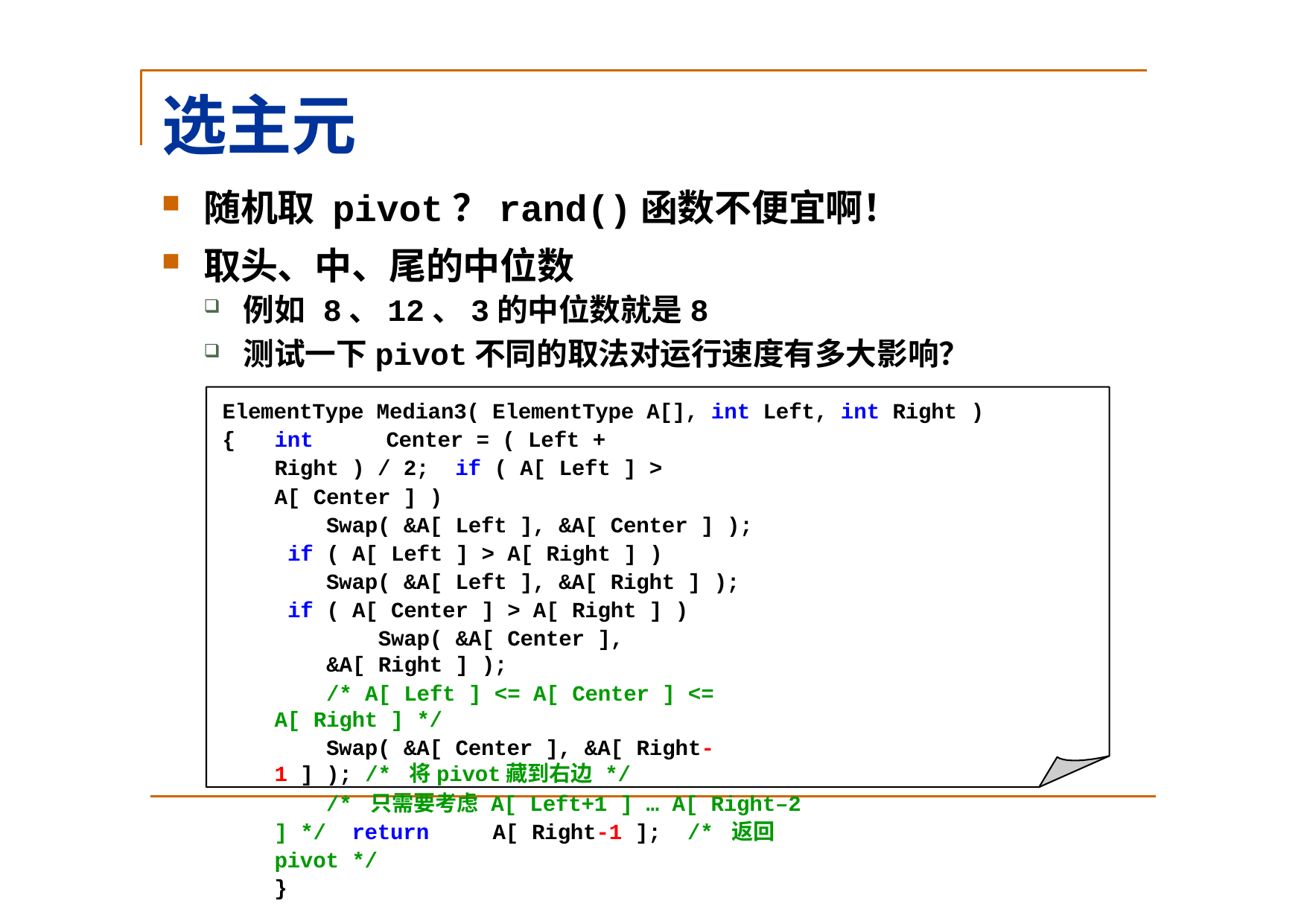

# 选主元
随机取 pivot？rand()函数不便宜啊！
取头、中、尾的中位数
例如 8、12、3的中位数就是8
测试一下pivot不同的取法对运行速度有多大影响？
ElementType Median3( ElementType A[], int Left, int Right )
{	int	Center = ( Left + Right ) / 2;  if ( A[ Left ] > A[ Center ] )
Swap( &A[ Left ], &A[ Center ] );  if ( A[ Left ] > A[ Right ] )
Swap( &A[ Left ], &A[ Right ] );  if ( A[ Center ] > A[ Right ] )
Swap( &A[ Center ], &A[ Right ] );
/* A[ Left ] <= A[ Center ] <= A[ Right ] */
Swap( &A[ Center ], &A[ Right-1 ] ); /* 将pivot藏到右边 */
/* 只需要考虑 A[ Left+1 ] … A[ Right–2 ] */  return	A[ Right-1 ];	/* 返回 pivot */
}